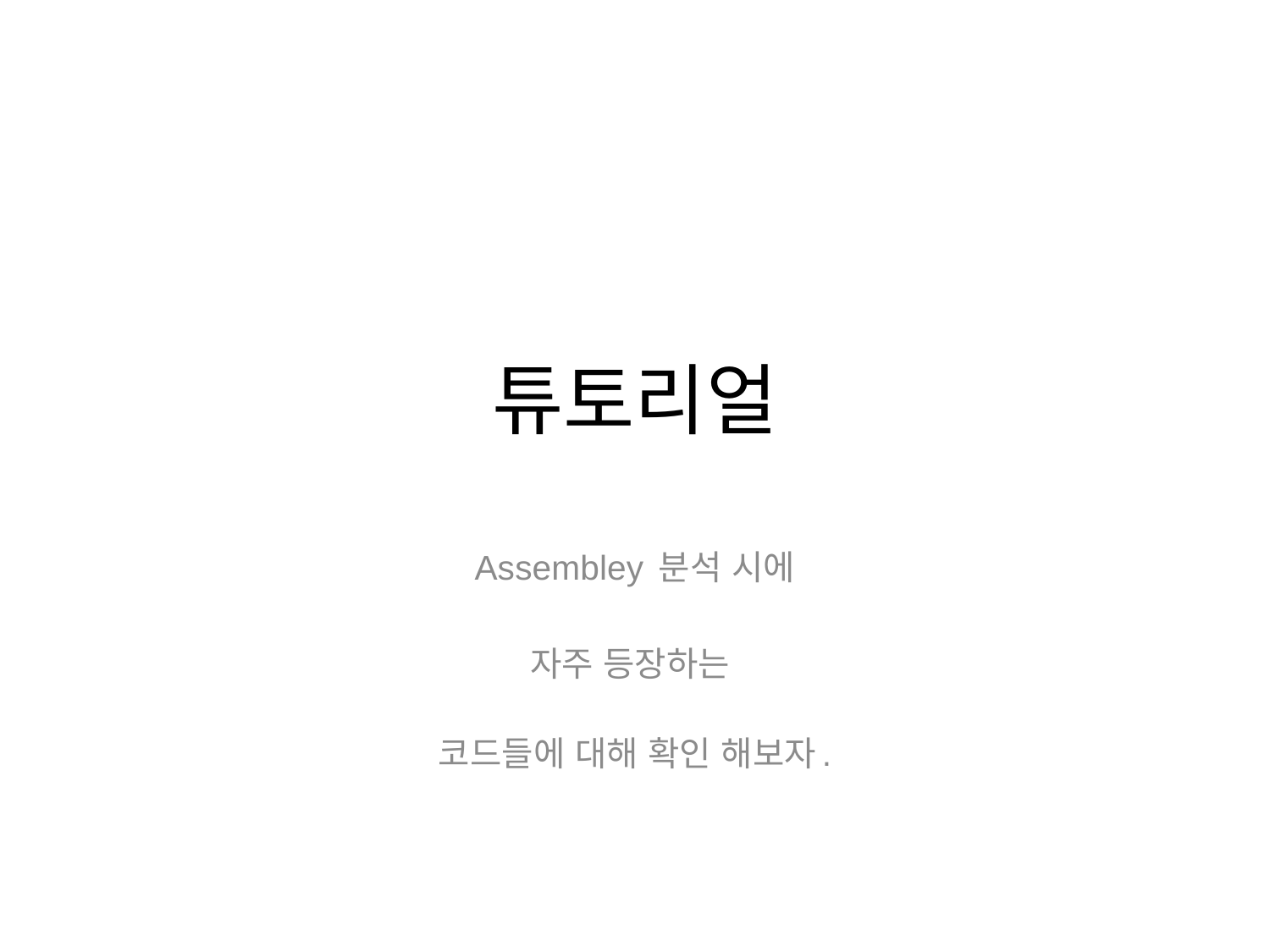

# 튜토리얼
Assembley 분석 시에

자주 등장하는
코드들에 대해 확인 해보자.